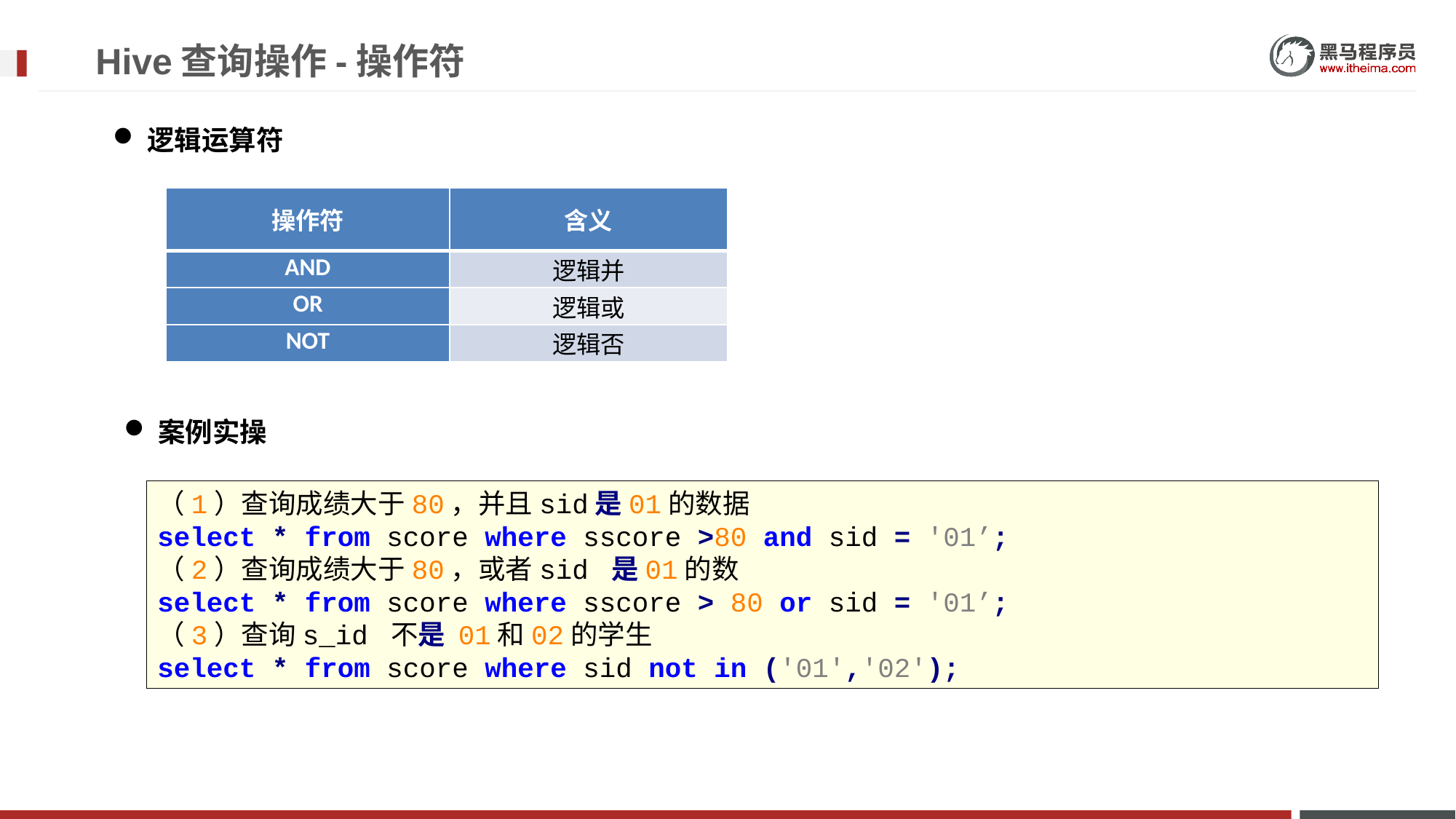

# Hive查询操作-操作符
逻辑运算符
| 操作符 | 含义 |
| --- | --- |
| AND | 逻辑并 |
| OR | 逻辑或 |
| NOT | 逻辑否 |
案例实操
（1）查询成绩大于80，并且sid是01的数据
select * from score where sscore >80 and sid = '01’;
（2）查询成绩大于80，或者sid 是01的数
select * from score where sscore > 80 or sid = '01’;
（3）查询s_id 不是 01和02的学生
select * from score where sid not in ('01','02');